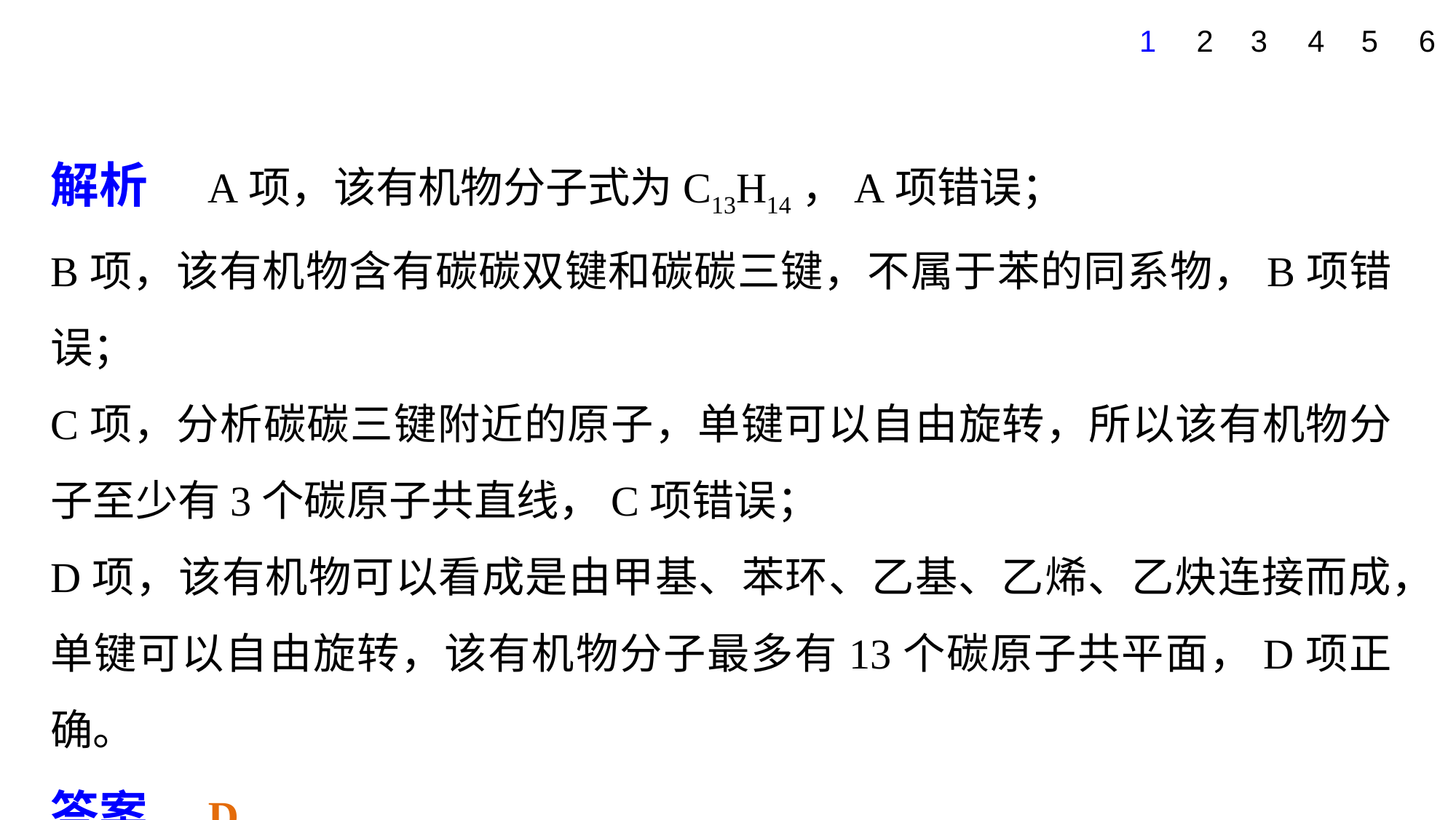

5
6
1
2
3
4
解析　A项，该有机物分子式为C13H14，A项错误；
B项，该有机物含有碳碳双键和碳碳三键，不属于苯的同系物，B项错误；
C项，分析碳碳三键附近的原子，单键可以自由旋转，所以该有机物分子至少有3个碳原子共直线，C项错误；
D项，该有机物可以看成是由甲基、苯环、乙基、乙烯、乙炔连接而成，单键可以自由旋转，该有机物分子最多有13个碳原子共平面，D项正确。
答案　D